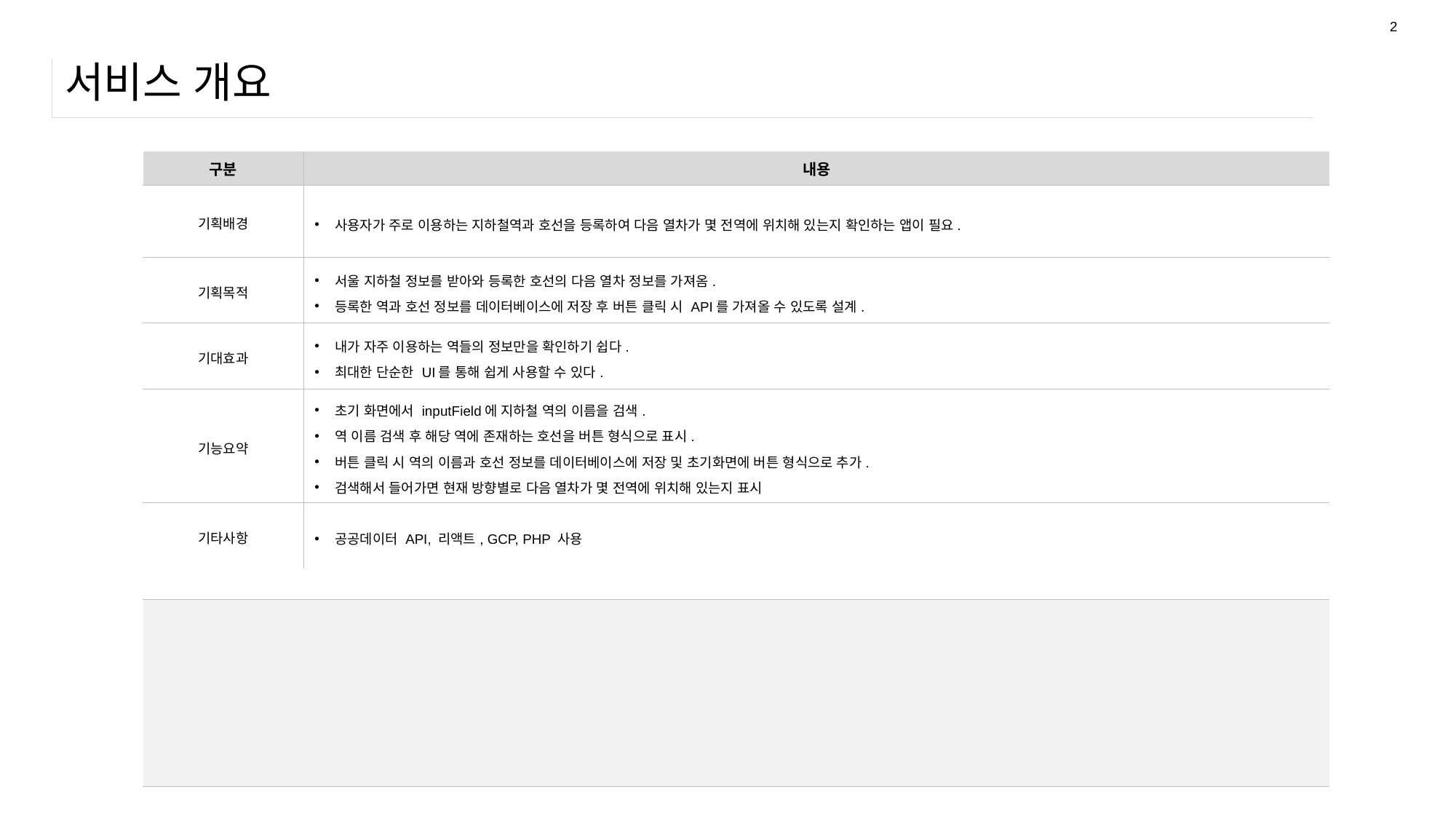

2
# 서비스 개요
| 구분 | 내용 |
| --- | --- |
| 기획배경 | 사용자가 주로 이용하는 지하철역과 호선을 등록하여 다음 열차가 몇 전역에 위치해 있는지 확인하는 앱이 필요. |
| 기획목적 | 서울 지하철 정보를 받아와 등록한 호선의 다음 열차 정보를 가져옴. 등록한 역과 호선 정보를 데이터베이스에 저장 후 버튼 클릭 시 API를 가져올 수 있도록 설계. |
| 기대효과 | 내가 자주 이용하는 역들의 정보만을 확인하기 쉽다. 최대한 단순한 UI를 통해 쉽게 사용할 수 있다. |
| 기능요약 | 초기 화면에서 inputField에 지하철 역의 이름을 검색. 역 이름 검색 후 해당 역에 존재하는 호선을 버튼 형식으로 표시. 버튼 클릭 시 역의 이름과 호선 정보를 데이터베이스에 저장 및 초기화면에 버튼 형식으로 추가. 검색해서 들어가면 현재 방향별로 다음 열차가 몇 전역에 위치해 있는지 표시 |
| 기타사항 | 공공데이터 API, 리액트, GCP, PHP 사용 |
|  |  |
|  |  |